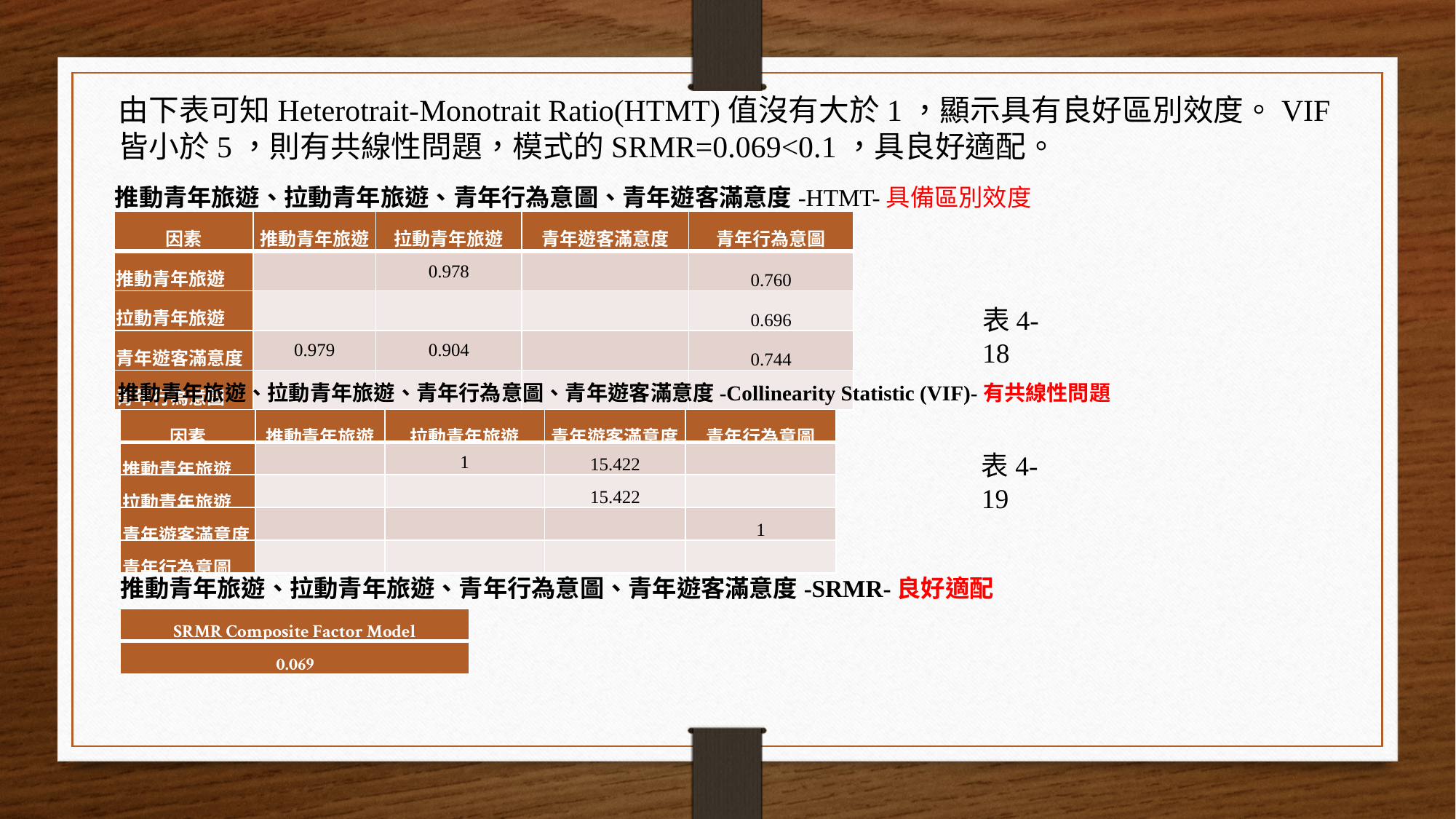

由下表可知Heterotrait-Monotrait Ratio(HTMT)值沒有大於1，顯示具有良好區別效度。VIF皆小於5，則有共線性問題，模式的SRMR=0.069<0.1，具良好適配。
推動青年旅遊、拉動青年旅遊、青年行為意圖、青年遊客滿意度-HTMT-具備區別效度
| 因素 | 推動青年旅遊 | 拉動青年旅遊 | 青年遊客滿意度 | 青年行為意圖 |
| --- | --- | --- | --- | --- |
| 推動青年旅遊 |  | 0.978 |  | 0.760 |
| 拉動青年旅遊 |  |  |  | 0.696 |
| 青年遊客滿意度 | 0.979 | 0.904 |  | 0.744 |
| 青年行為意圖 |  |  |  |  |
表4-18
推動青年旅遊、拉動青年旅遊、青年行為意圖、青年遊客滿意度-Collinearity Statistic (VIF)-有共線性問題
| 因素 | 推動青年旅遊 | 拉動青年旅遊 | 青年遊客滿意度 | 青年行為意圖 |
| --- | --- | --- | --- | --- |
| 推動青年旅遊 |  | 1 | 15.422 |  |
| 拉動青年旅遊 |  |  | 15.422 |  |
| 青年遊客滿意度 |  |  |  | 1 |
| 青年行為意圖 |  |  |  |  |
表4-19
推動青年旅遊、拉動青年旅遊、青年行為意圖、青年遊客滿意度-SRMR-良好適配
| SRMR Composite Factor Model |
| --- |
| 0.069 |